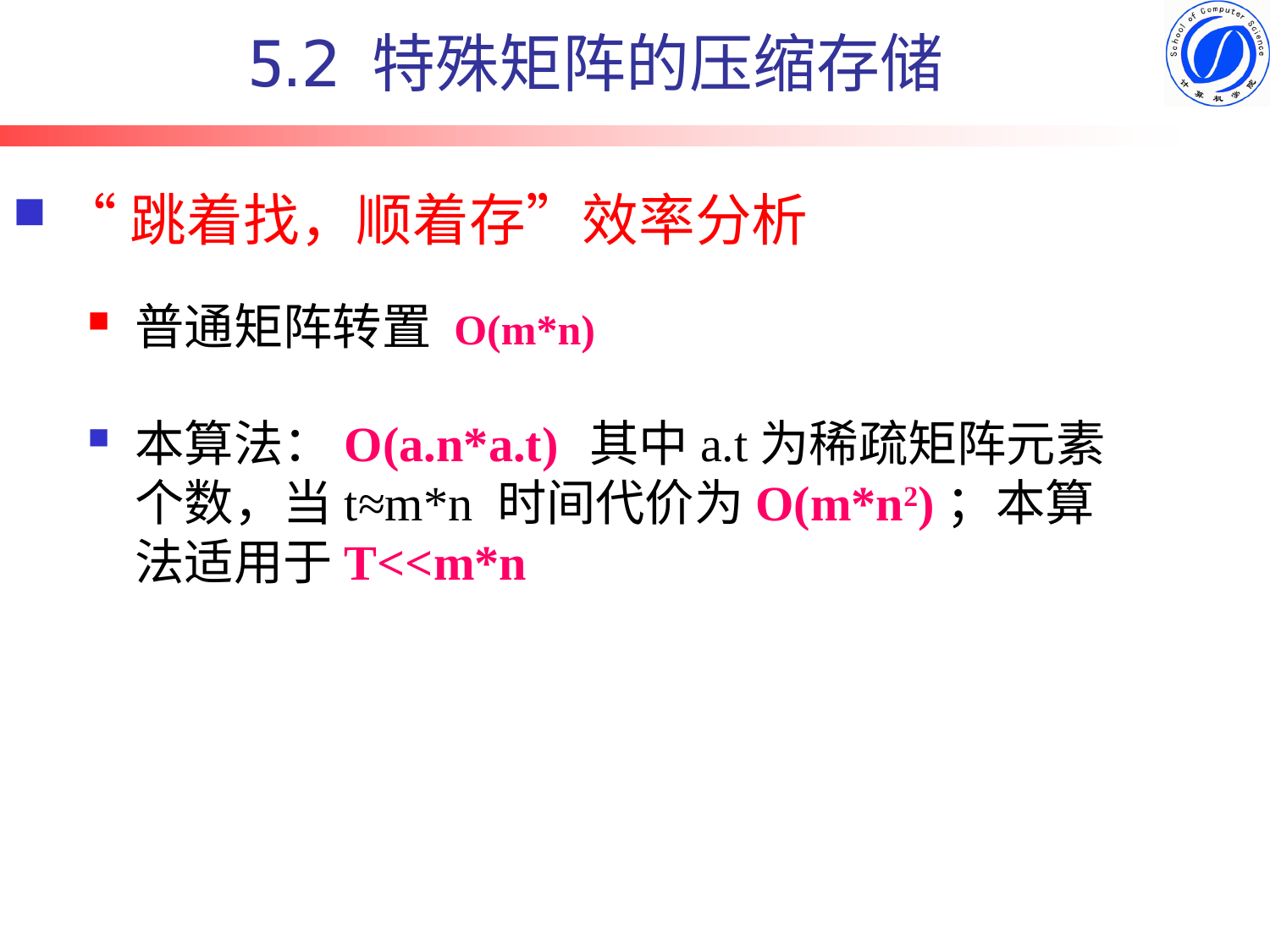

5.2 特殊矩阵的压缩存储
“跳着找，顺着存”效率分析
普通矩阵转置 O(m*n)
本算法：O(a.n*a.t)  其中a.t为稀疏矩阵元素个数，当t≈m*n 时间代价为O(m*n2)；本算法适用于T<<m*n